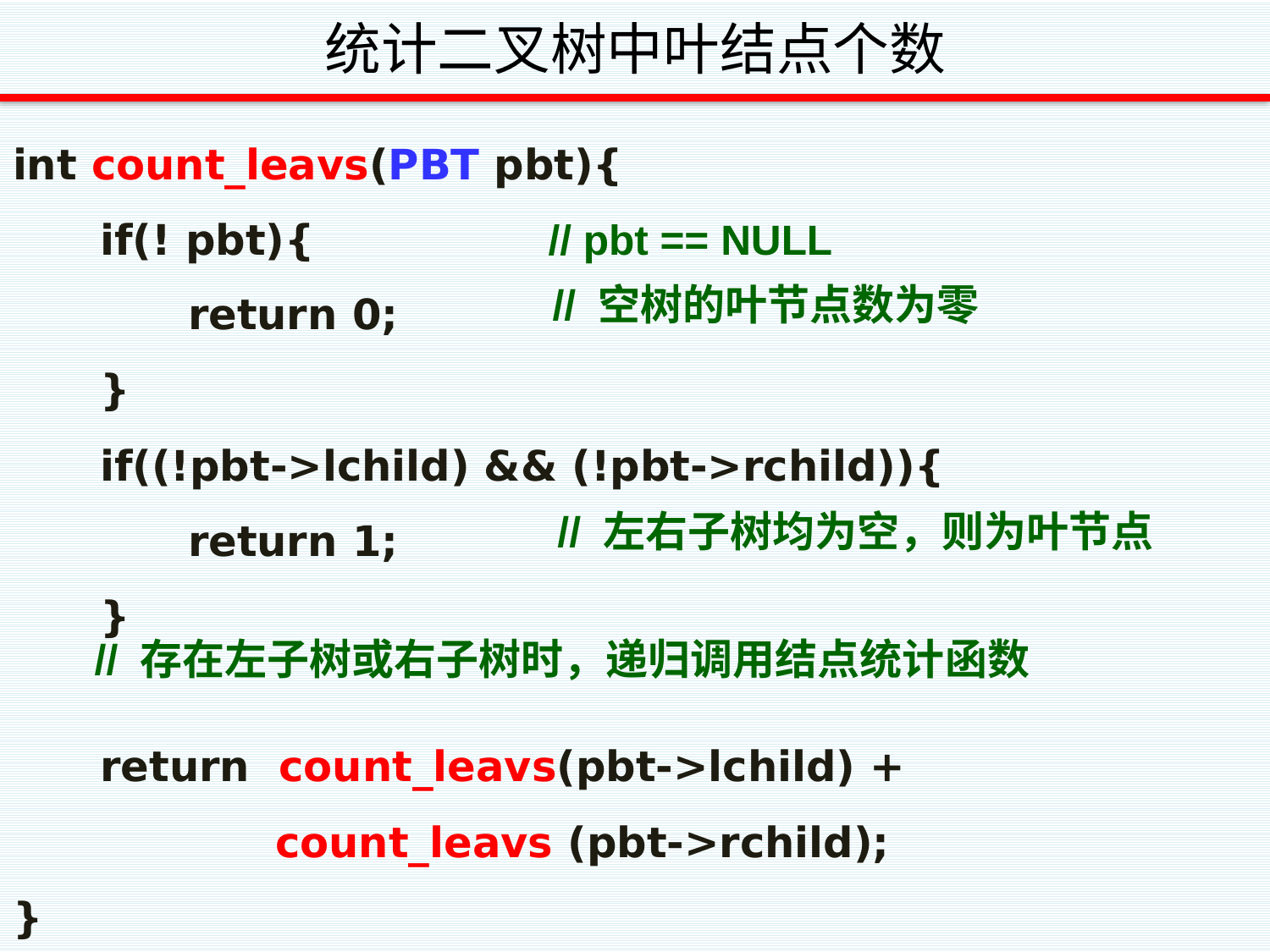

# 统计二叉树中叶结点个数
int count_leavs(PBT pbt){
      if(! pbt){                // pbt == NULL
            return 0;
      }
      if((!pbt->lchild) && (!pbt->rchild)){
            return 1;
      }

      return  count_leavs(pbt->lchild) +
                  count_leavs (pbt->rchild);
}
// 空树的叶节点数为零
// 左右子树均为空，则为叶节点
// 存在左子树或右子树时，递归调用结点统计函数